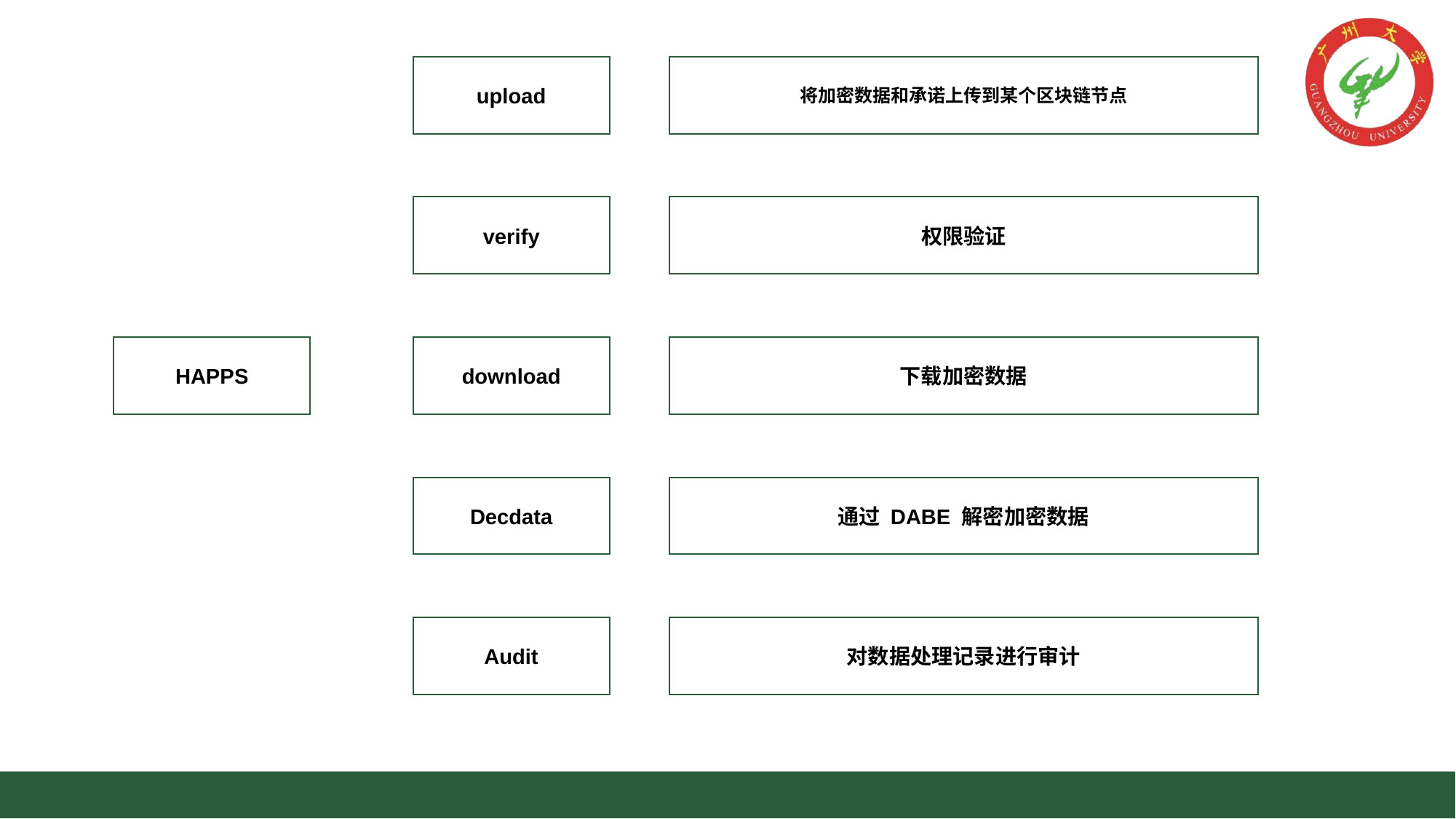

upload
将加密数据和承诺上传到某个区块链节点
verify
权限验证
HAPPS
download
下载加密数据
Decdata
通过 DABE 解密加密数据
Audit
对数据处理记录进行审计